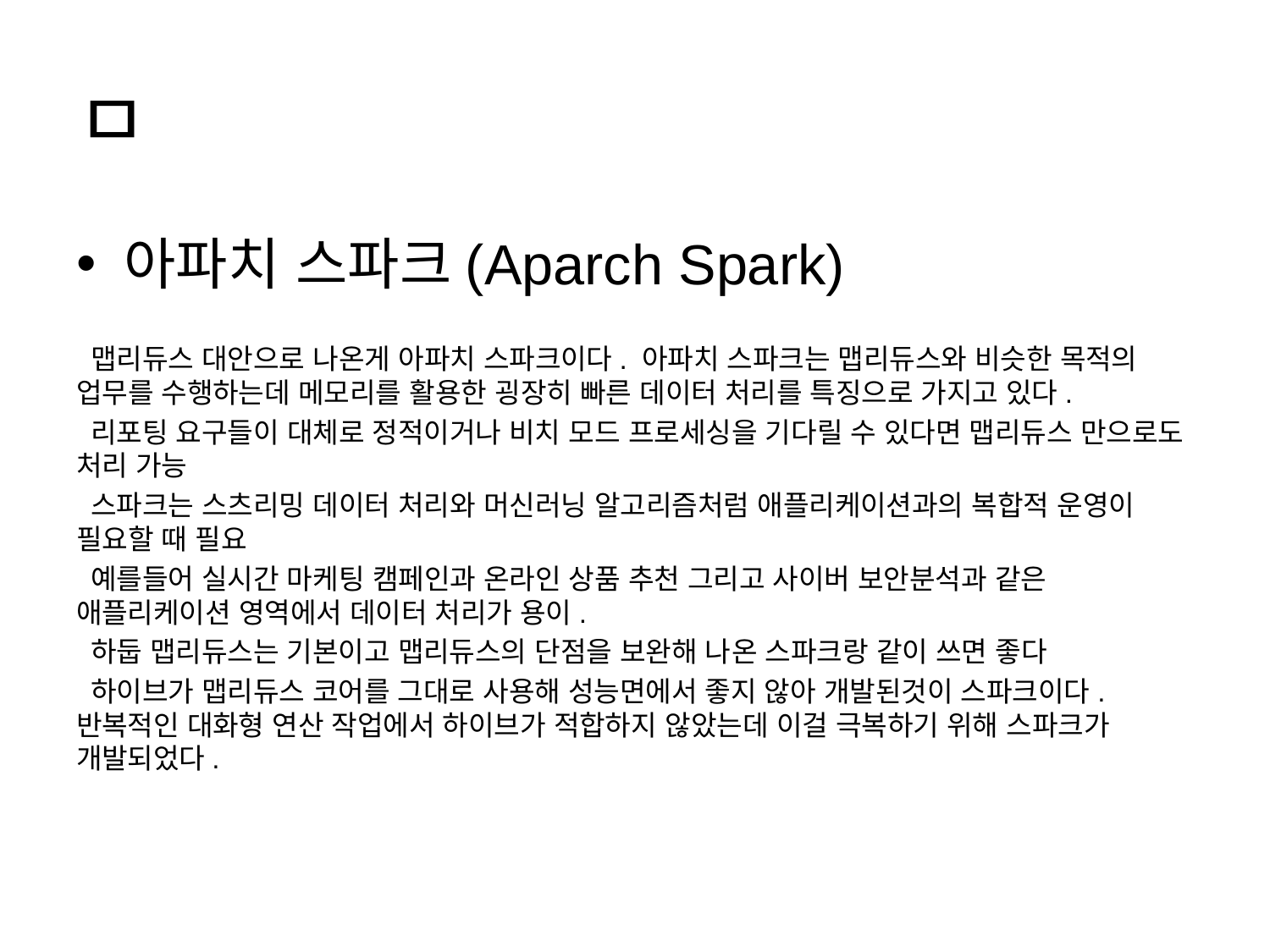

# ㅁ
아파치 스파크(Aparch Spark)

 맵리듀스 대안으로 나온게 아파치 스파크이다. 아파치 스파크는 맵리듀스와 비슷한 목적의 업무를 수행하는데 메모리를 활용한 굉장히 빠른 데이터 처리를 특징으로 가지고 있다.
 리포팅 요구들이 대체로 정적이거나 비치 모드 프로세싱을 기다릴 수 있다면 맵리듀스 만으로도 처리 가능
 스파크는 스츠리밍 데이터 처리와 머신러닝 알고리즘처럼 애플리케이션과의 복합적 운영이 필요할 때 필요
 예를들어 실시간 마케팅 캠페인과 온라인 상품 추천 그리고 사이버 보안분석과 같은 애플리케이션 영역에서 데이터 처리가 용이.
 하둡 맵리듀스는 기본이고 맵리듀스의 단점을 보완해 나온 스파크랑 같이 쓰면 좋다
 하이브가 맵리듀스 코어를 그대로 사용해 성능면에서 좋지 않아 개발된것이 스파크이다. 반복적인 대화형 연산 작업에서 하이브가 적합하지 않았는데 이걸 극복하기 위해 스파크가 개발되었다.